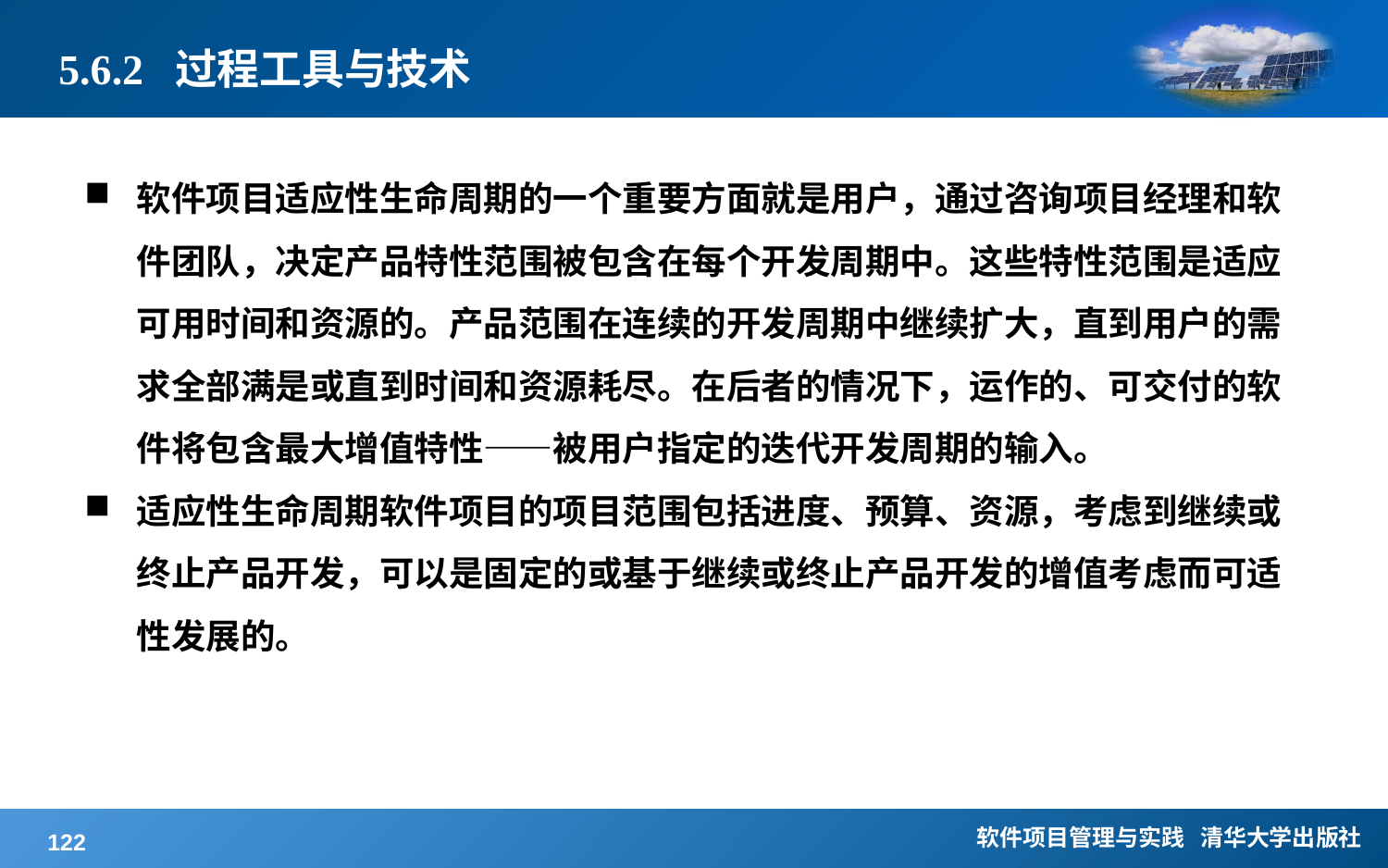

# 5.6.2  过程工具与技术
软件项目适应性生命周期的一个重要方面就是用户，通过咨询项目经理和软件团队，决定产品特性范围被包含在每个开发周期中。这些特性范围是适应可用时间和资源的。产品范围在连续的开发周期中继续扩大，直到用户的需求全部满是或直到时间和资源耗尽。在后者的情况下，运作的、可交付的软件将包含最大增值特性――被用户指定的迭代开发周期的输入。
适应性生命周期软件项目的项目范围包括进度、预算、资源，考虑到继续或终止产品开发，可以是固定的或基于继续或终止产品开发的增值考虑而可适性发展的。